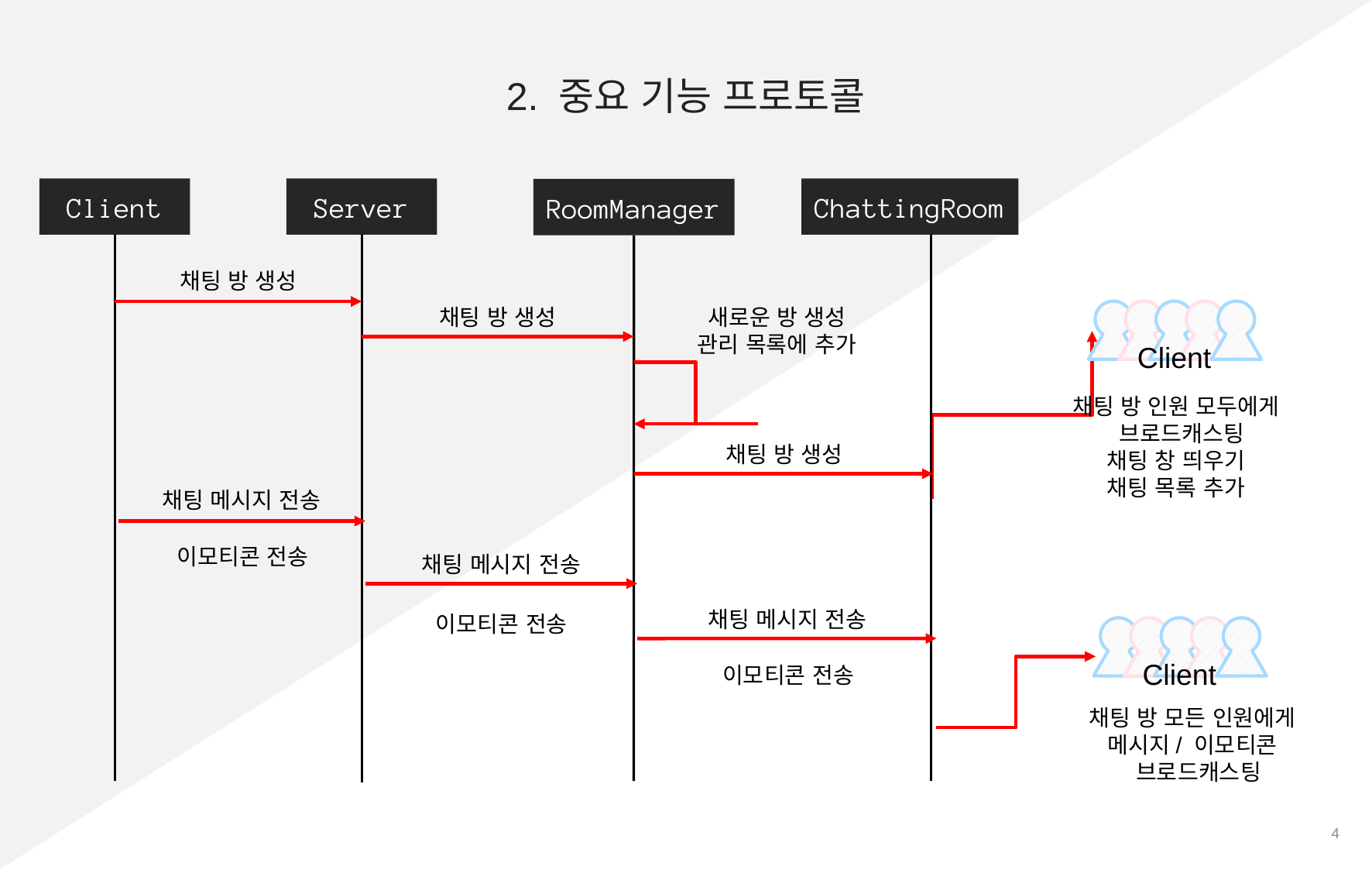

2. 중요 기능 프로토콜
Client
Server
ChattingRoom
RoomManager
채팅 방 생성
채팅 방 생성
새로운 방 생성
관리 목록에 추가

Client
채팅 방 인원 모두에게
 브로드캐스팅
채팅 창 띄우기
채팅 목록 추가
채팅 방 생성
채팅 메시지 전송
이모티콘 전송
채팅 메시지 전송
채팅 메시지 전송
이모티콘 전송

Client
이모티콘 전송
채팅 방 모든 인원에게
메시지/ 이모티콘
 브로드캐스팅
4